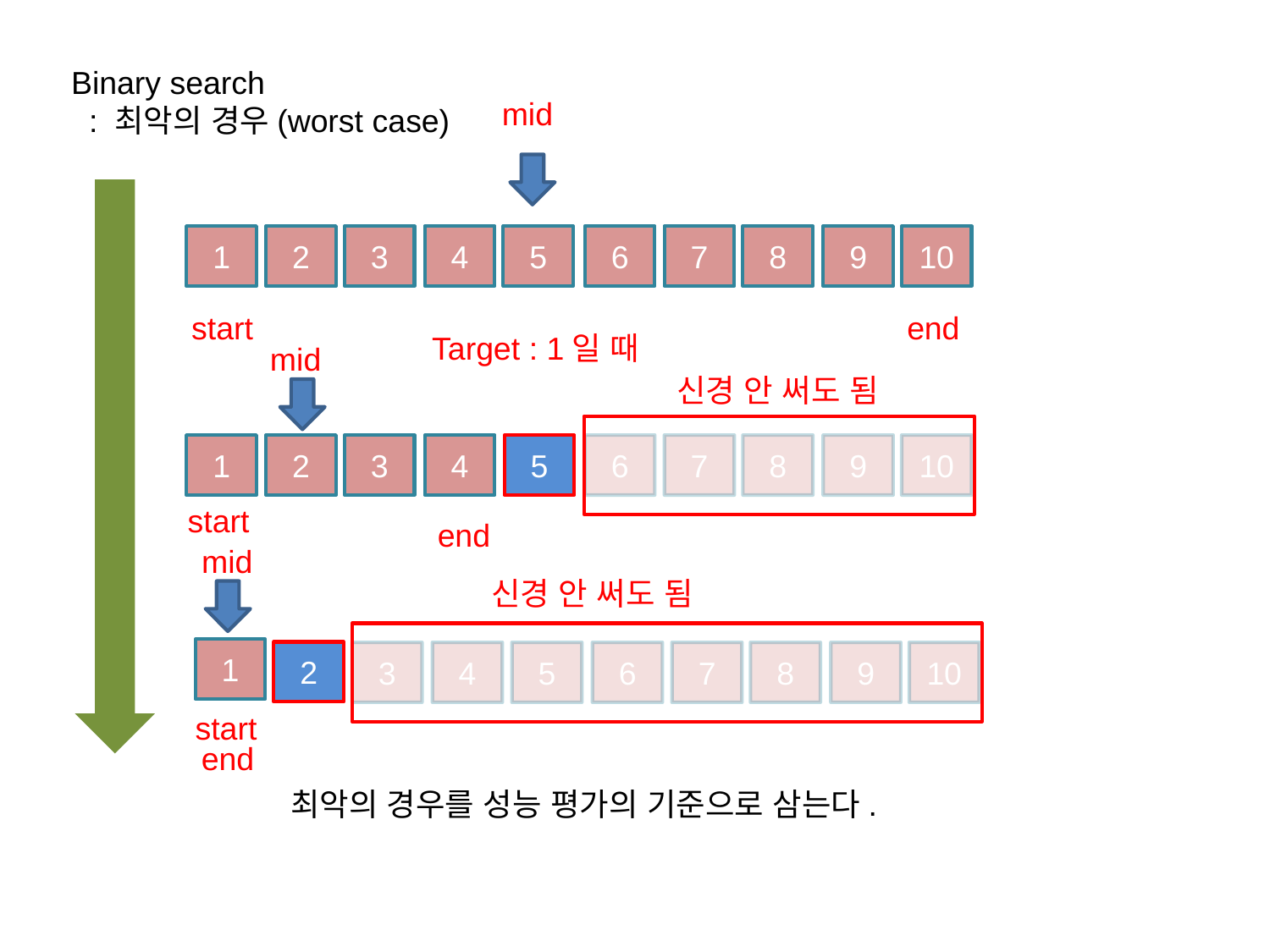

Binary search
  : 최악의 경우(worst case)
mid

1
2
3
4
5
6
7
8
9
10
start
end
Target : 1일 때
mid
신경 안 써도 됨

1
2
3
4
6
7
8
9
10
5
start
end
mid
신경 안 써도 됨

1
2
3
4
5
6
7
8
9
10
start
end
최악의 경우를 성능 평가의 기준으로 삼는다.